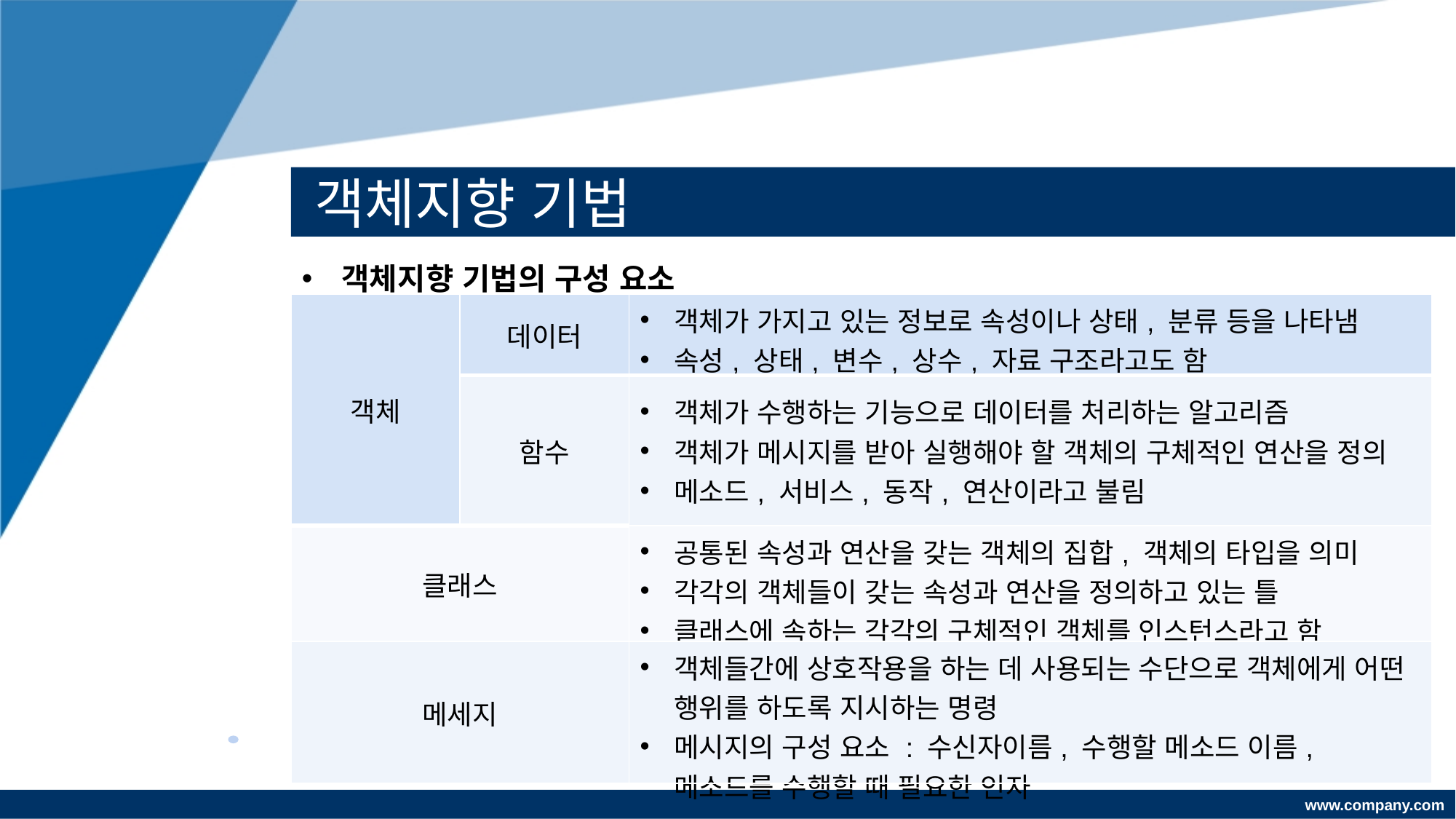

# 객체지향 기법
 객체지향 기법의 구성 요소
| 객체 | 데이터 | 객체가 가지고 있는 정보로 속성이나 상태, 분류 등을 나타냄 속성, 상태, 변수, 상수, 자료 구조라고도 함 |
| --- | --- | --- |
|  | 함수 | 객체가 수행하는 기능으로 데이터를 처리하는 알고리즘 객체가 메시지를 받아 실행해야 할 객체의 구체적인 연산을 정의 메소드, 서비스, 동작, 연산이라고 불림 |
| 클래스 |  | 공통된 속성과 연산을 갖는 객체의 집합, 객체의 타입을 의미 각각의 객체들이 갖는 속성과 연산을 정의하고 있는 틀 클래스에 속하는 각각의 구체적인 객체를 인스턴스라고 함 |
| 메세지 |  | 객체들간에 상호작용을 하는 데 사용되는 수단으로 객체에게 어떤 행위를 하도록 지시하는 명령 메시지의 구성 요소 : 수신자이름, 수행할 메소드 이름, 메소드를 수행할 때 필요한 인자 |